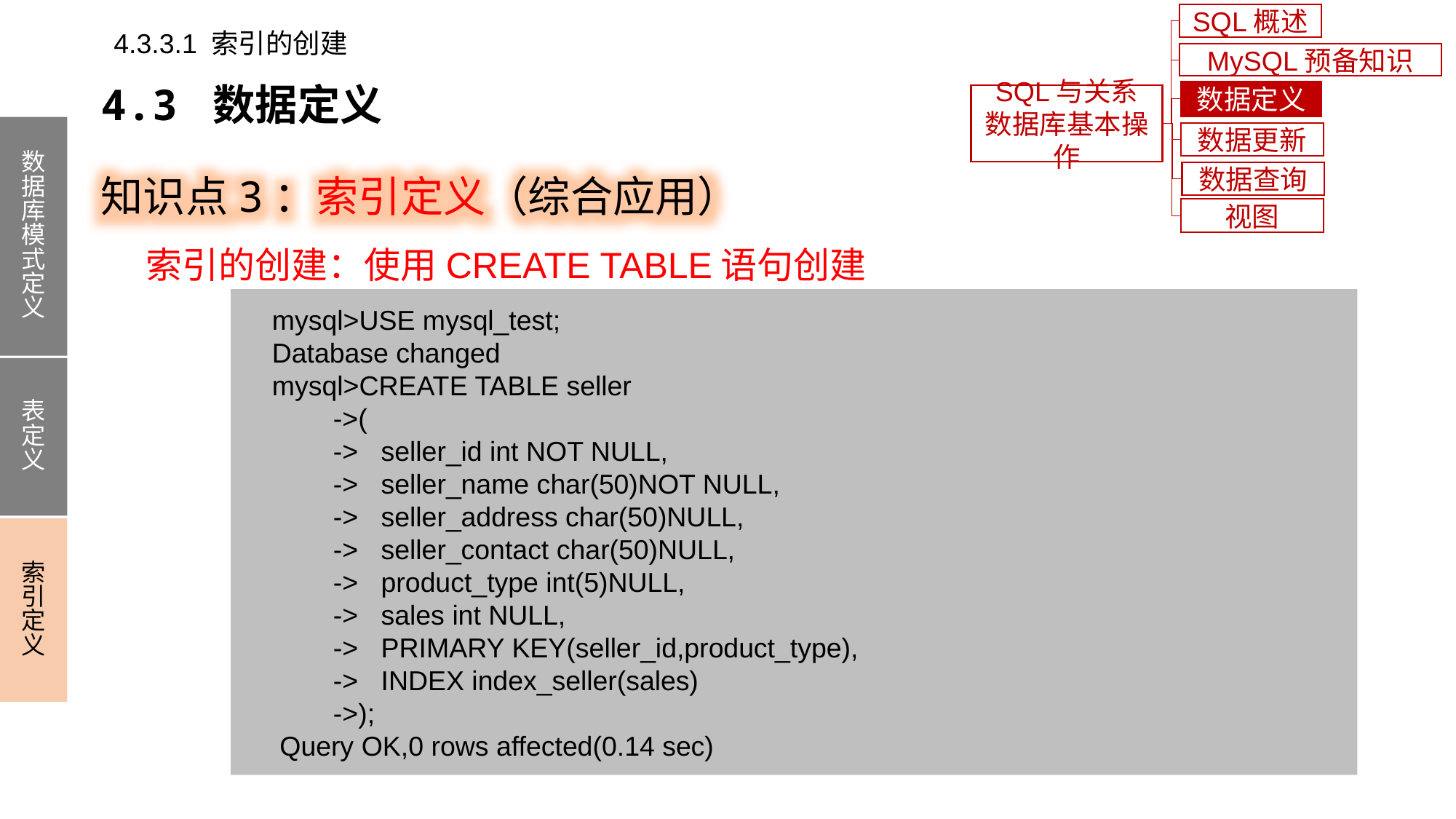

SQL概述
4.3.3.1 索引的创建
MySQL预备知识
4.3 数据定义
数据定义
SQL与关系数据库基本操作
数据库模式定义
表定义
索引定义
数据更新
知识点3：索引定义（综合应用）
数据查询
视图
索引的创建：使用CREATE TABLE语句创建
    mysql>USE mysql_test;
    Database changed
    mysql>CREATE TABLE seller
            ->(
            ->   seller_id int NOT NULL,
            ->   seller_name char(50)NOT NULL,
            ->   seller_address char(50)NULL,
            ->   seller_contact char(50)NULL,
            ->   product_type int(5)NULL,
            ->   sales int NULL,
            ->   PRIMARY KEY(seller_id,product_type),
            ->   INDEX index_seller(sales)
            ->);
     Query OK,0 rows affected(0.14 sec)